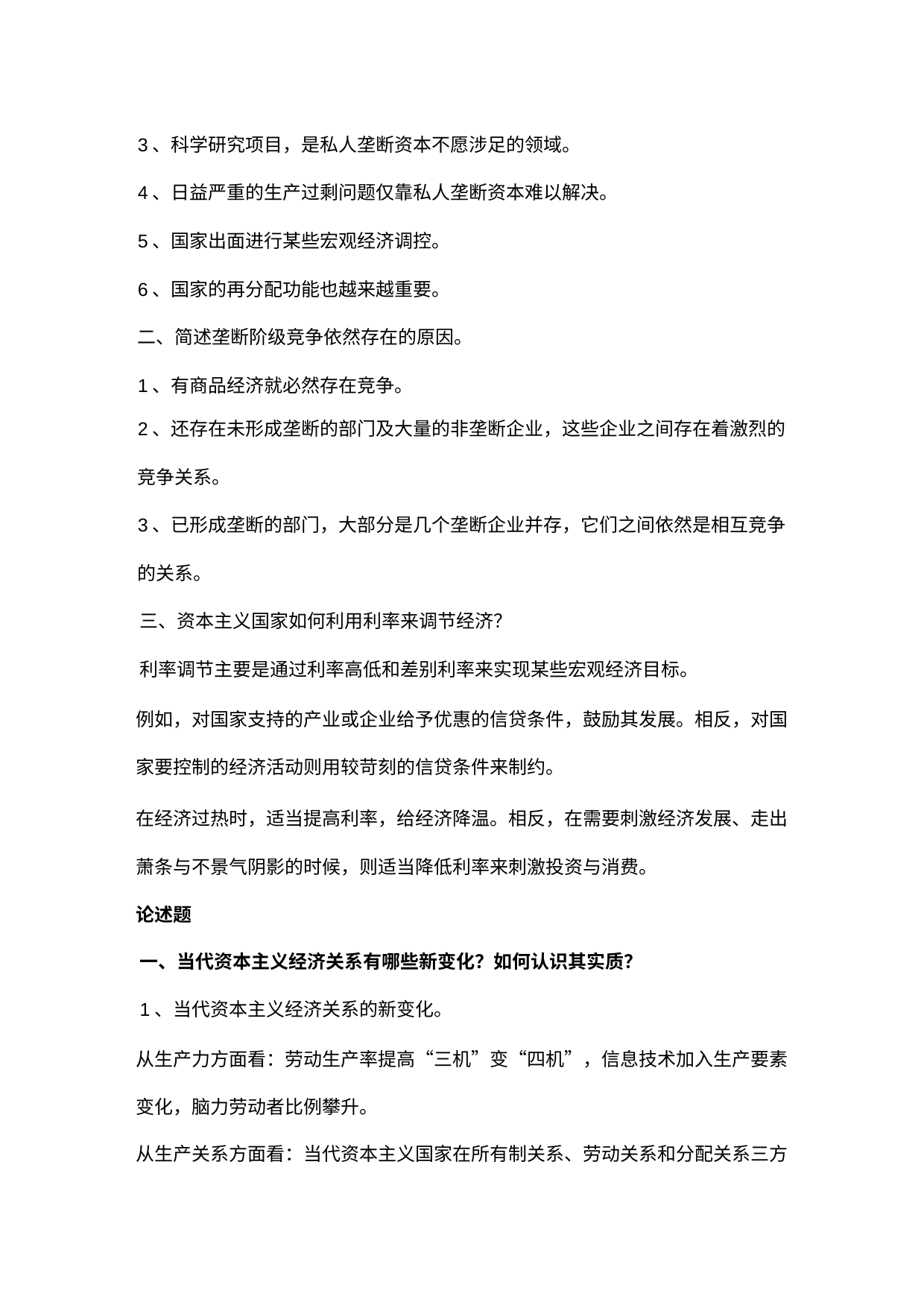

3、科学研究项目，是私人垄断资本不愿涉足的领域。

4、日益严重的生产过剩问题仅靠私人垄断资本难以解决。

5、国家出面进行某些宏观经济调控。

6、国家的再分配功能也越来越重要。

二、简述垄断阶级竞争依然存在的原因。

1、有商品经济就必然存在竞争。
2、还存在未形成垄断的部门及大量的非垄断企业，这些企业之间存在着激烈的

竞争关系。
3、已形成垄断的部门，大部分是几个垄断企业并存，它们之间依然是相互竞争

的关系。
三、资本主义国家如何利用利率来调节经济？
利率调节主要是通过利率高低和差别利率来实现某些宏观经济目标。
例如，对国家支持的产业或企业给予优惠的信贷条件，鼓励其发展。相反，对国

家要控制的经济活动则用较苛刻的信贷条件来制约。
在经济过热时，适当提高利率，给经济降温。相反，在需要刺激经济发展、走出

萧条与不景气阴影的时候，则适当降低利率来刺激投资与消费。

论述题
一、当代资本主义经济关系有哪些新变化？如何认识其实质？

1、当代资本主义经济关系的新变化。
从生产力方面看：劳动生产率提高“三机”变“四机”，信息技术加入生产要素

变化，脑力劳动者比例攀升。
从生产关系方面看：当代资本主义国家在所有制关系、劳动关系和分配关系三方